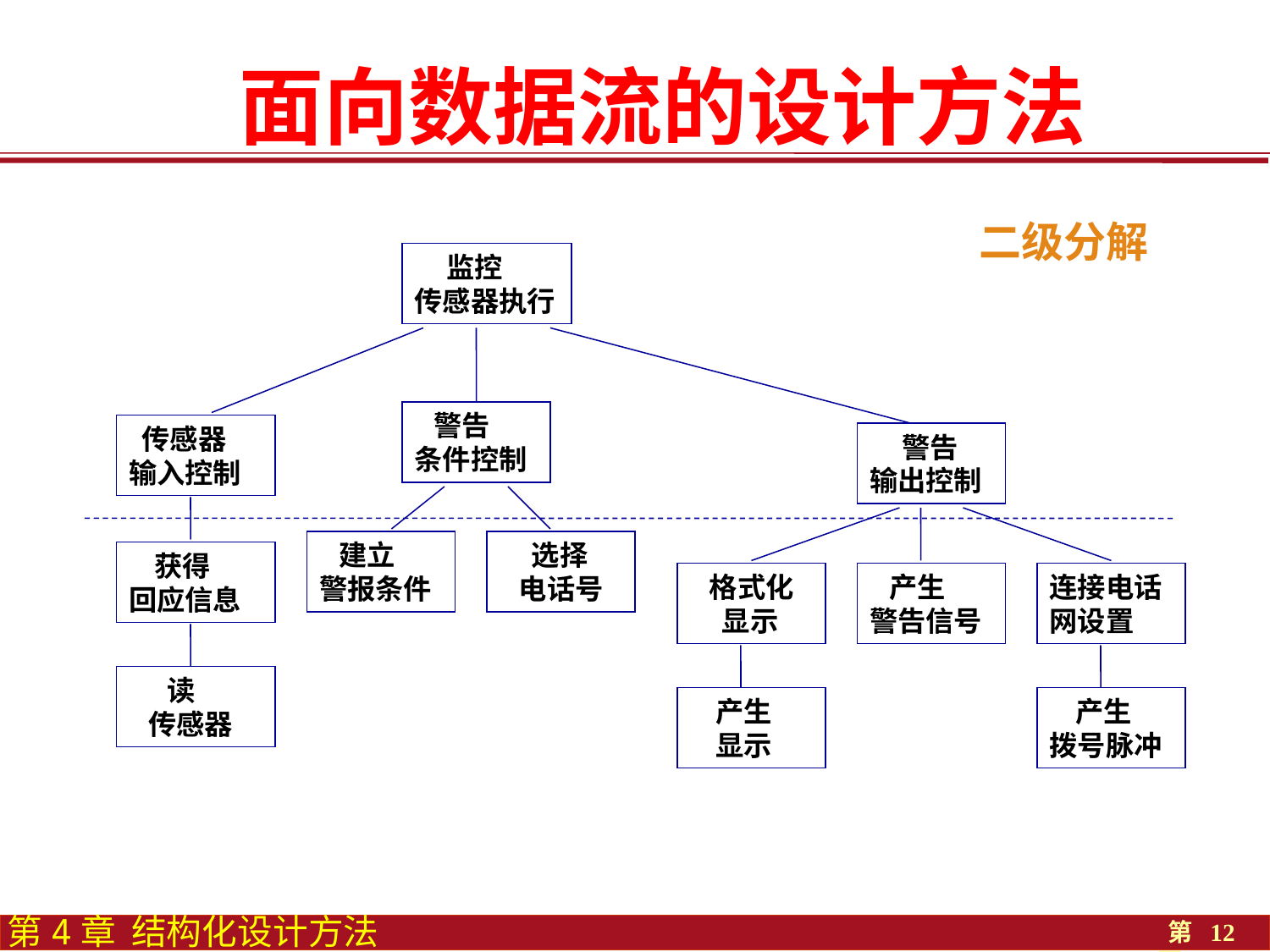

面向数据流的设计方法
二级分解
    监控
传感器执行

  警告
条件控制
 传感器
输入控制
    警告
输出控制

  建立
警报条件
    选择
  电话号
   获得
回应信息
  格式化
    显示
  产生
警告信号
连接电话网设置

     读
  传感器
   产生
   显示
   产生
拨号脉冲